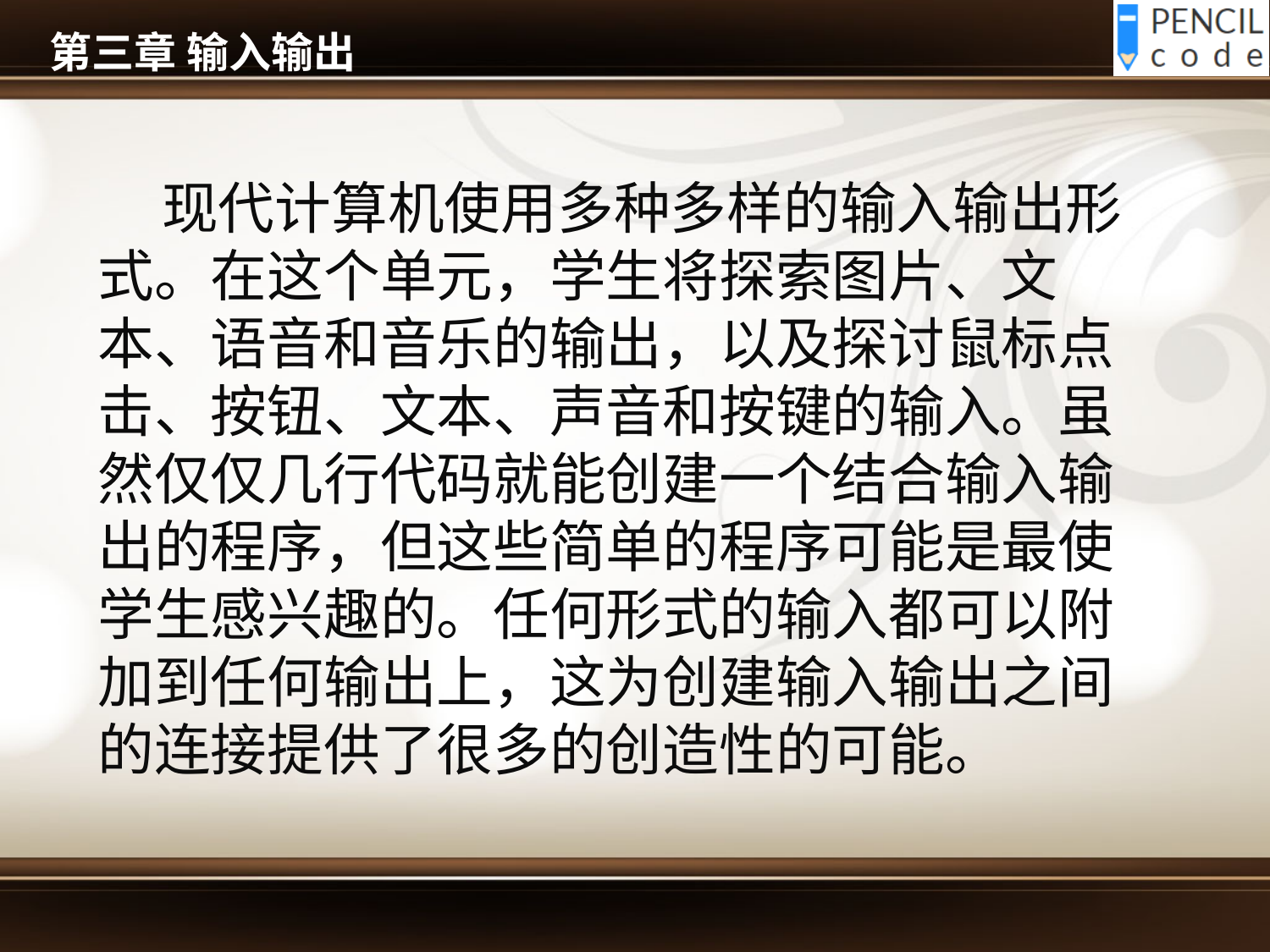

# 第三章 输入输出
    现代计算机使用多种多样的输入输出形式。在这个单元，学生将探索图片、文本、语音和音乐的输出，以及探讨鼠标点击、按钮、文本、声音和按键的输入。虽然仅仅几行代码就能创建一个结合输入输出的程序，但这些简单的程序可能是最使学生感兴趣的。任何形式的输入都可以附加到任何输出上，这为创建输入输出之间的连接提供了很多的创造性的可能。